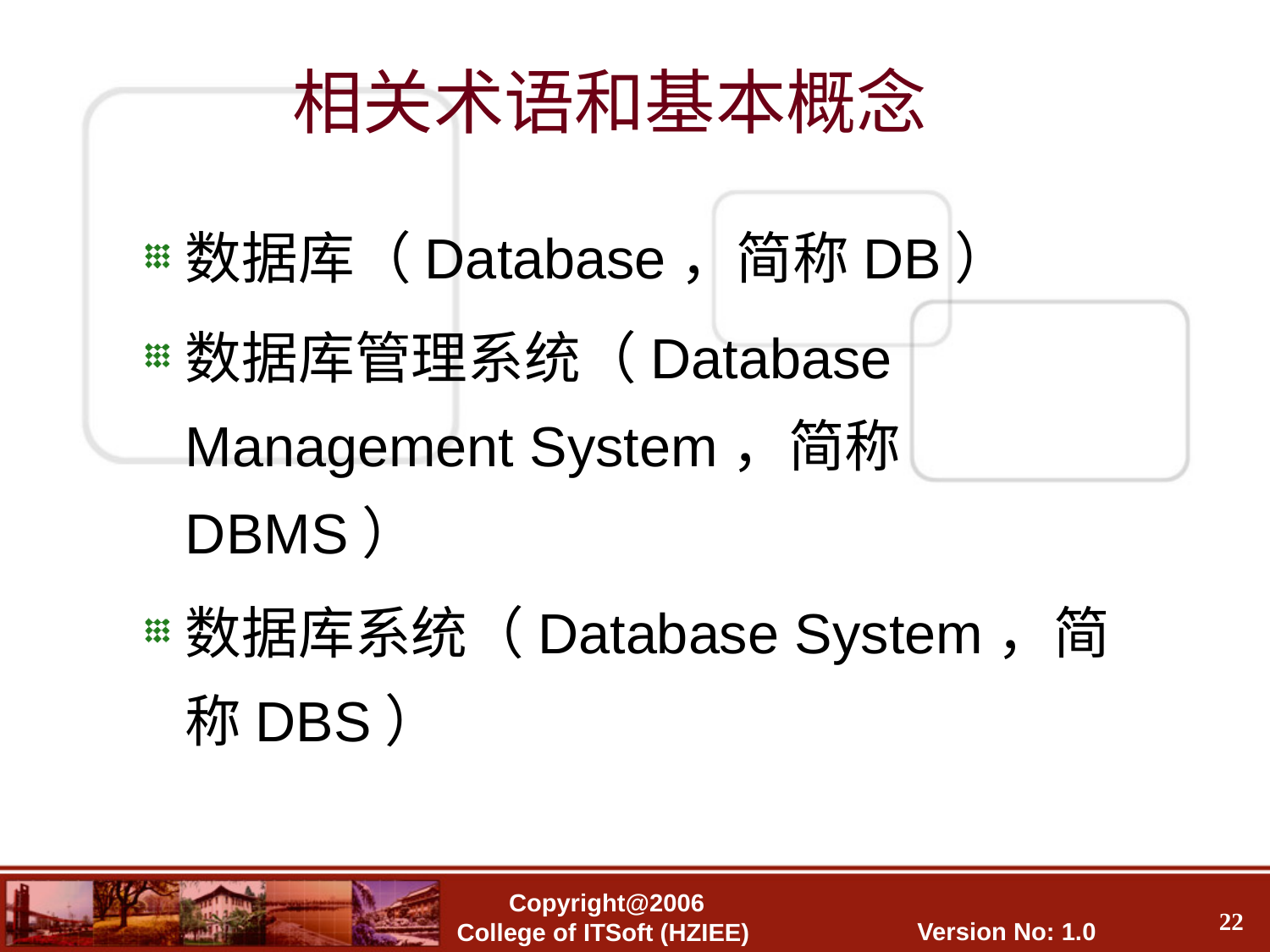

相关术语和基本概念
数据库（Database，简称DB）
数据库管理系统（Database Management System，简称DBMS）
数据库系统（Database System，简称DBS）